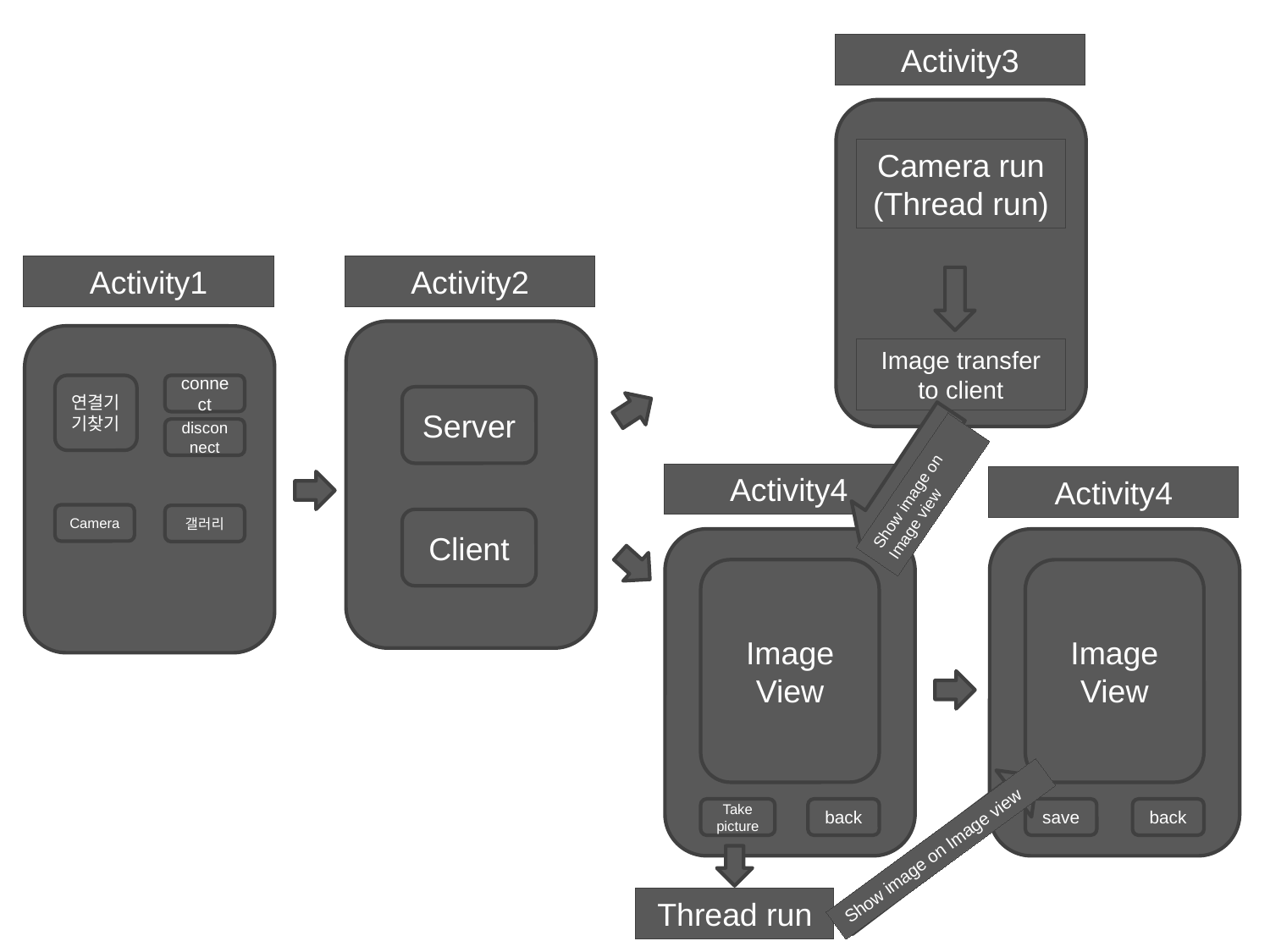

Activity3

Camera run
(Thread run)
Activity1
Activity2

Image transfer to client
연결기기찾기
connect
Server

disconnect
Activity4
Activity4
Show image on Image view

Camera
갤러리
Client

Image
View
Image
View

Take picture
back
save
back

Show image on Image view

Thread run